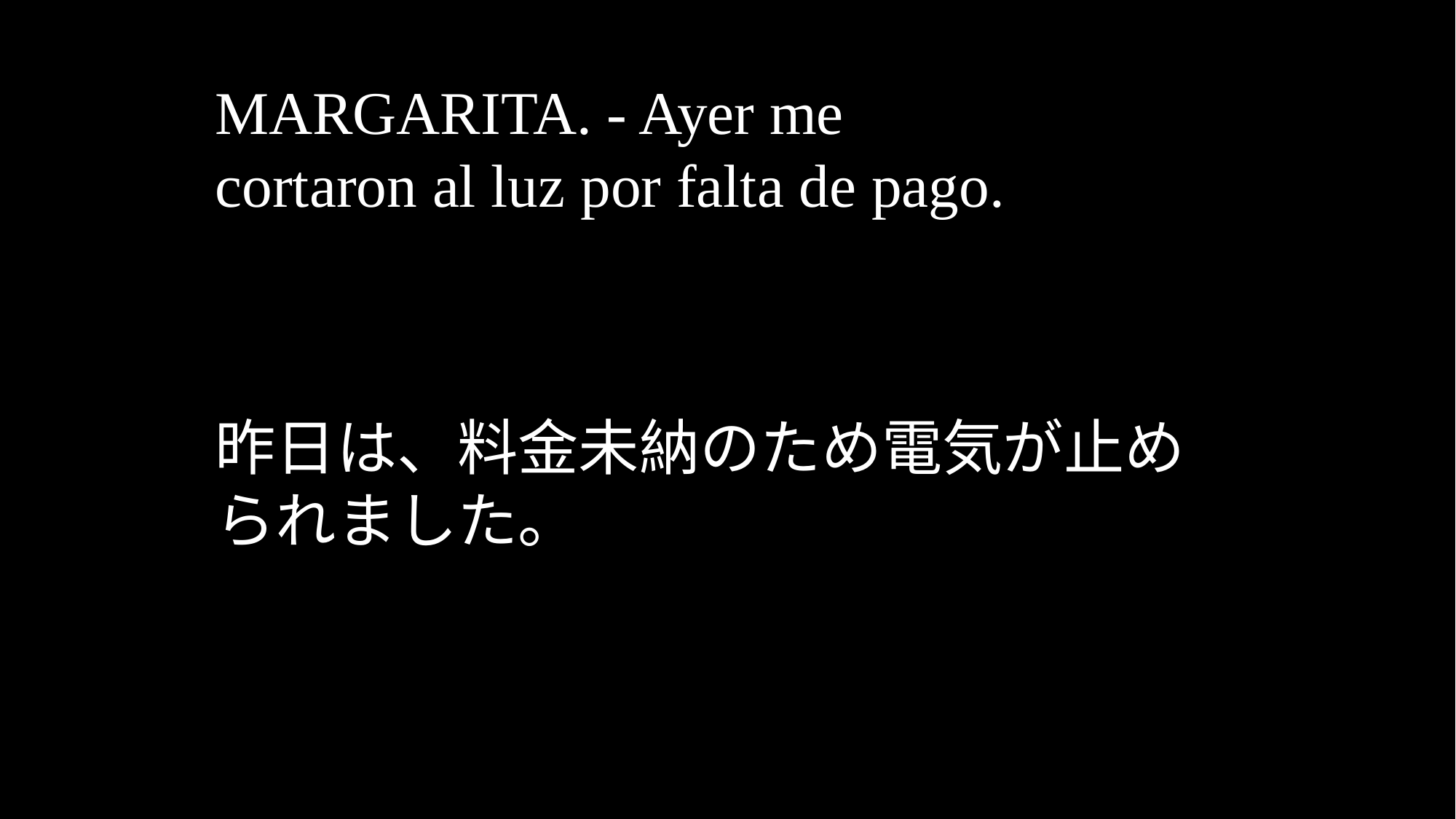

MARGARITA. - Ayer me cortaron al luz por falta de pago.

昨日は、料金未納のため電気が止められました。